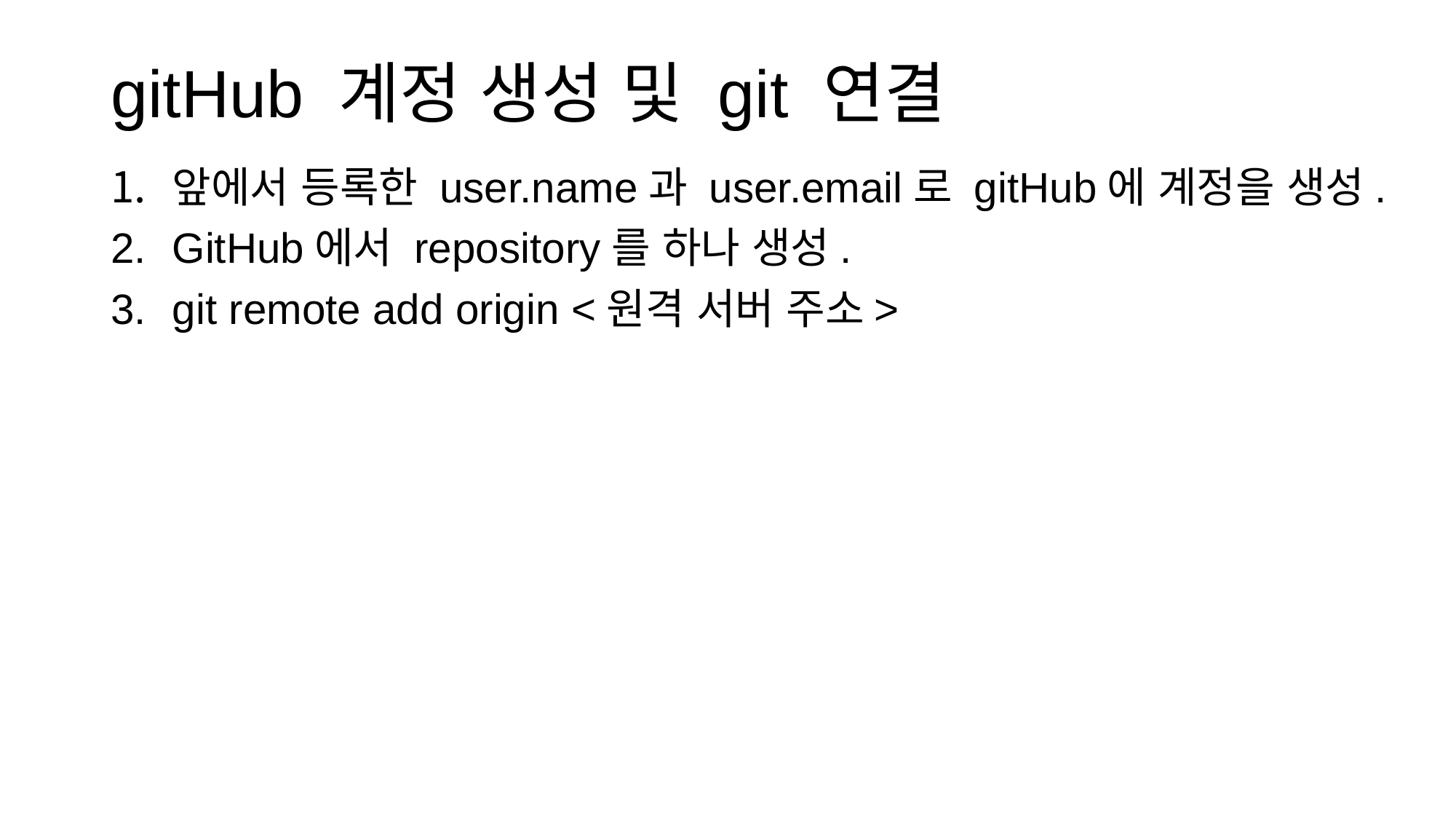

# gitHub 계정 생성 및 git 연결
앞에서 등록한 user.name과 user.email로 gitHub에 계정을 생성.
GitHub에서 repository를 하나 생성.
git remote add origin <원격 서버 주소>